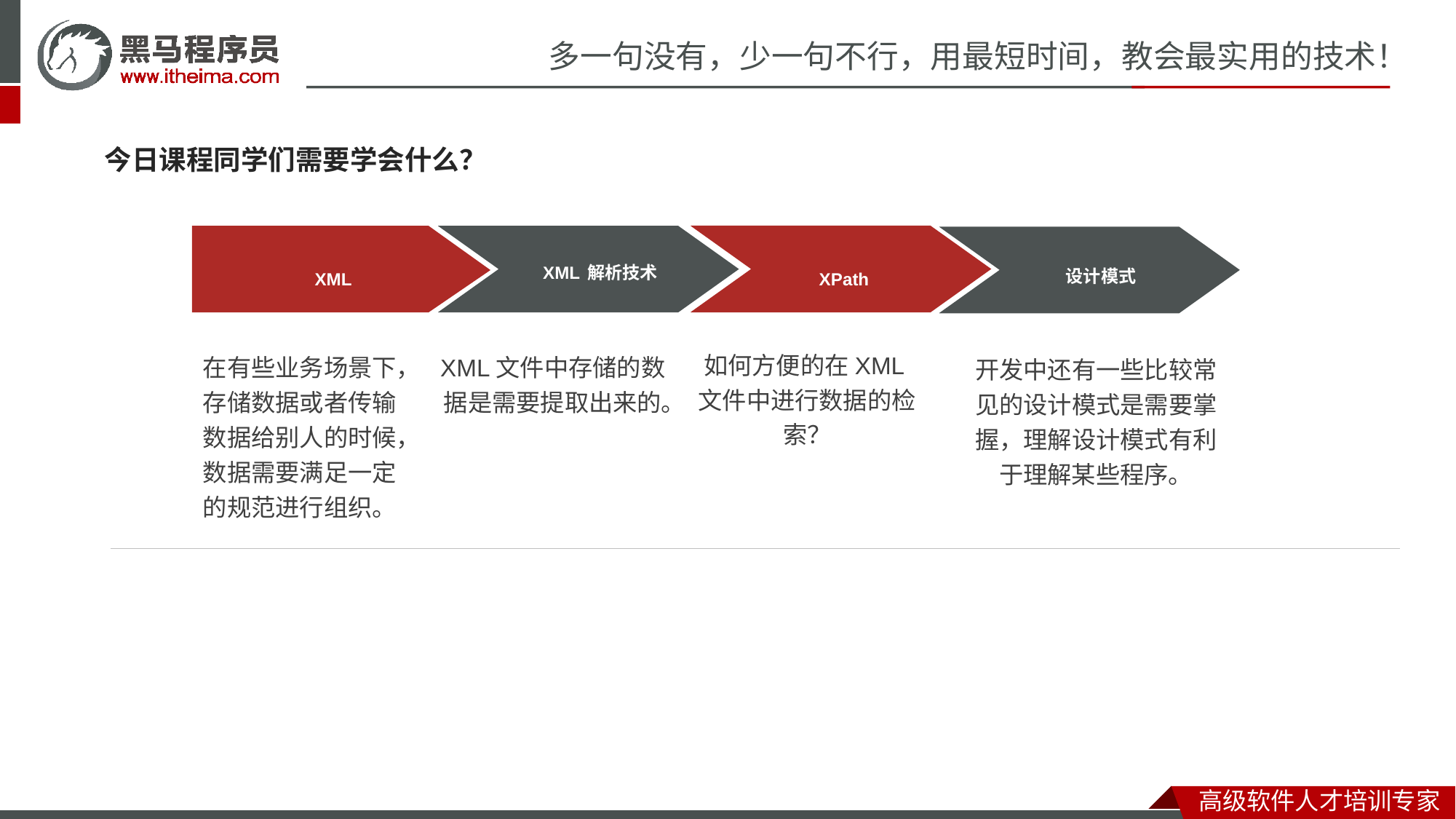

今日课程同学们需要学会什么？

XML解析技术
XML
XPath
设计模式
如何方便的在XML文件中进行数据的检索？

在有些业务场景下，存储数据或者传输数据给别人的时候，数据需要满足一定的规范进行组织。
XML文件中存储的数据是需要提取出来的。
开发中还有一些比较常见的设计模式是需要掌握，理解设计模式有利于理解某些程序。